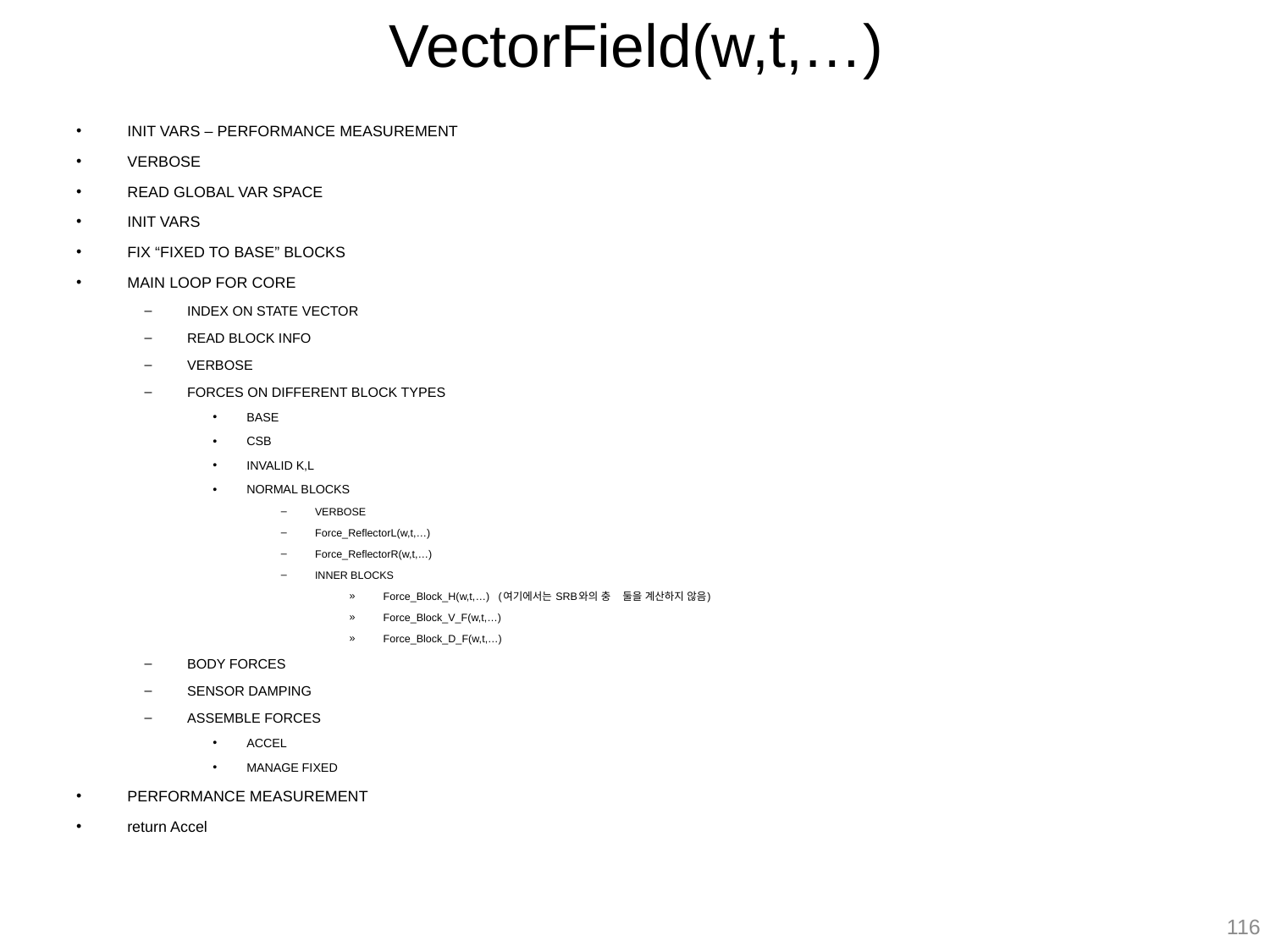

# VectorField(w,t,…)
INIT VARS – PERFORMANCE MEASUREMENT
VERBOSE
READ GLOBAL VAR SPACE
INIT VARS
FIX “FIXED TO BASE” BLOCKS
MAIN LOOP FOR CORE
INDEX ON STATE VECTOR
READ BLOCK INFO
VERBOSE
FORCES ON DIFFERENT BLOCK TYPES
BASE
CSB
INVALID K,L
NORMAL BLOCKS
VERBOSE
Force_ReflectorL(w,t,…)
Force_ReflectorR(w,t,…)
INNER BLOCKS
Force_Block_H(w,t,…)   (여기에서는 SRB와의 충    둘을 계산하지 않음)
Force_Block_V_F(w,t,…)
Force_Block_D_F(w,t,…)
BODY FORCES
SENSOR DAMPING
ASSEMBLE FORCES
ACCEL
MANAGE FIXED
PERFORMANCE MEASUREMENT
return Accel
116